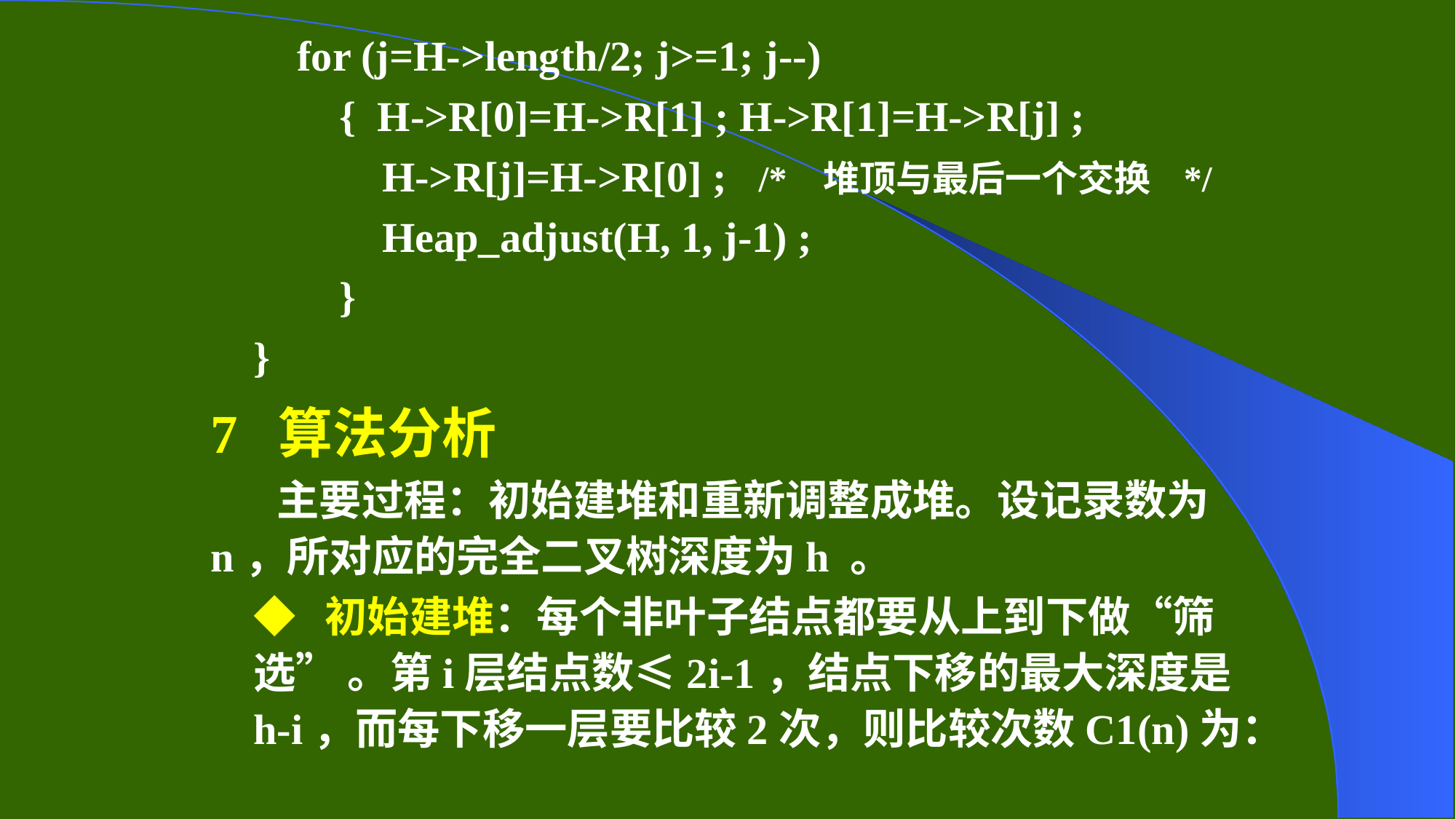

for (j=H->length/2; j>=1; j--)
{  H->R[0]=H->R[1] ; H->R[1]=H->R[j] ;
H->R[j]=H->R[0] ;   /*   堆顶与最后一个交换   */
Heap_adjust(H, 1, j-1) ;
}
}
7  算法分析
       主要过程：初始建堆和重新调整成堆。设记录数为n，所对应的完全二叉树深度为h 。
◆  初始建堆：每个非叶子结点都要从上到下做“筛选” 。第i层结点数≤2i-1，结点下移的最大深度是h-i，而每下移一层要比较2次，则比较次数C1(n)为：